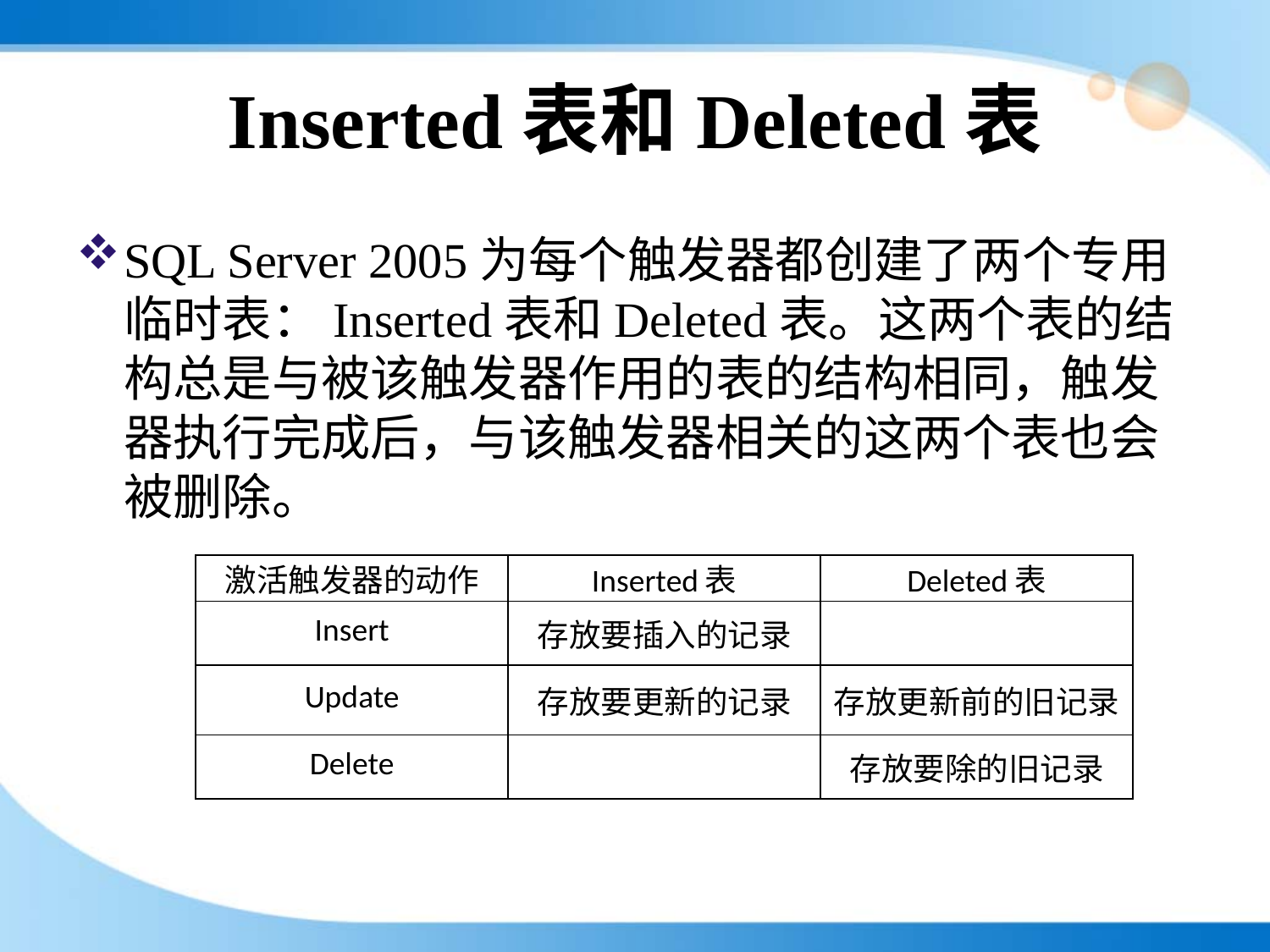

# Inserted表和Deleted表
SQL Server 2005为每个触发器都创建了两个专用临时表：Inserted表和Deleted表。这两个表的结构总是与被该触发器作用的表的结构相同，触发器执行完成后，与该触发器相关的这两个表也会被删除。
| 激活触发器的动作 | Inserted表 | Deleted表 |
| --- | --- | --- |
| Insert | 存放要插入的记录 |  |
| Update | 存放要更新的记录 | 存放更新前的旧记录 |
| Delete |  | 存放要除的旧记录 |